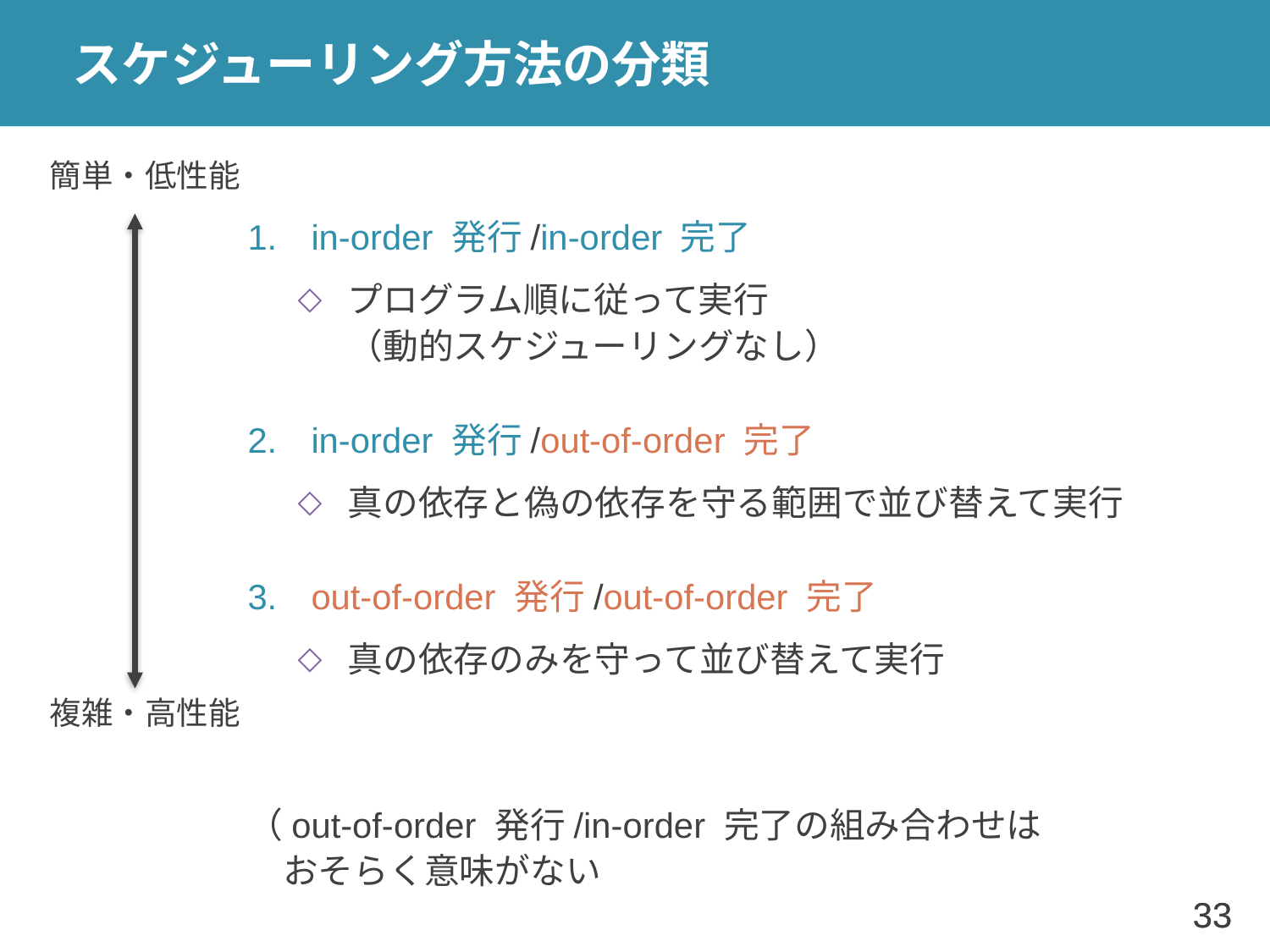

# スケジューリング方法の分類
簡単・低性能
in-order 発行/in-order 完了
プログラム順に従って実行
（動的スケジューリングなし）
in-order 発行/out-of-order 完了
真の依存と偽の依存を守る範囲で並び替えて実行
out-of-order 発行/out-of-order 完了
真の依存のみを守って並び替えて実行

（out-of-order 発行/in-order 完了の組み合わせは
　おそらく意味がない
複雑・高性能